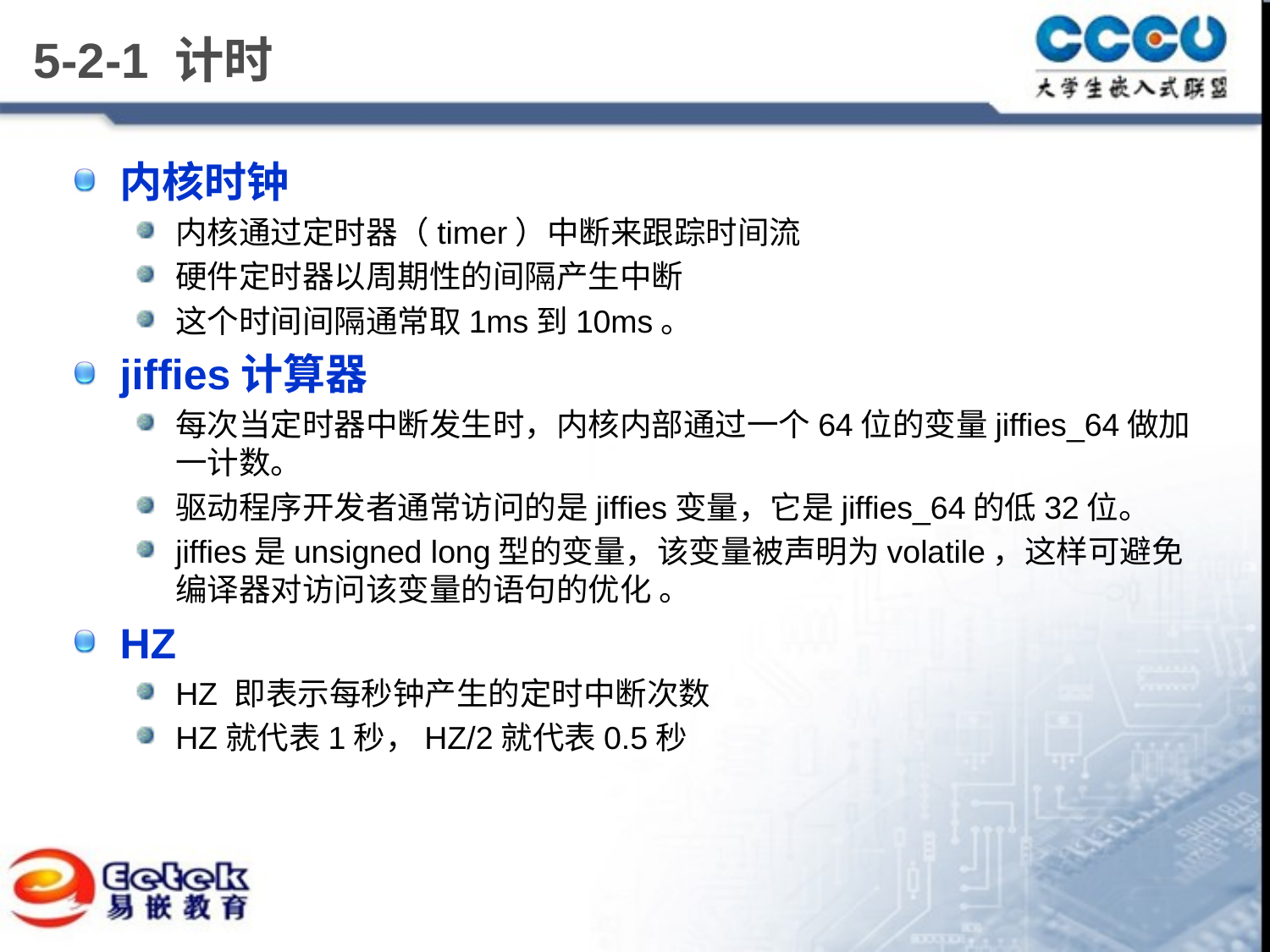

# 5-2-1 计时
内核时钟
内核通过定时器（timer）中断来跟踪时间流
硬件定时器以周期性的间隔产生中断
这个时间间隔通常取1ms到10ms。
jiffies计算器
每次当定时器中断发生时，内核内部通过一个64位的变量jiffies_64做加一计数。
驱动程序开发者通常访问的是jiffies变量，它是jiffies_64的低32位。
jiffies是unsigned long型的变量，该变量被声明为volatile，这样可避免编译器对访问该变量的语句的优化 。
HZ
HZ 即表示每秒钟产生的定时中断次数
HZ就代表1秒，HZ/2就代表0.5秒